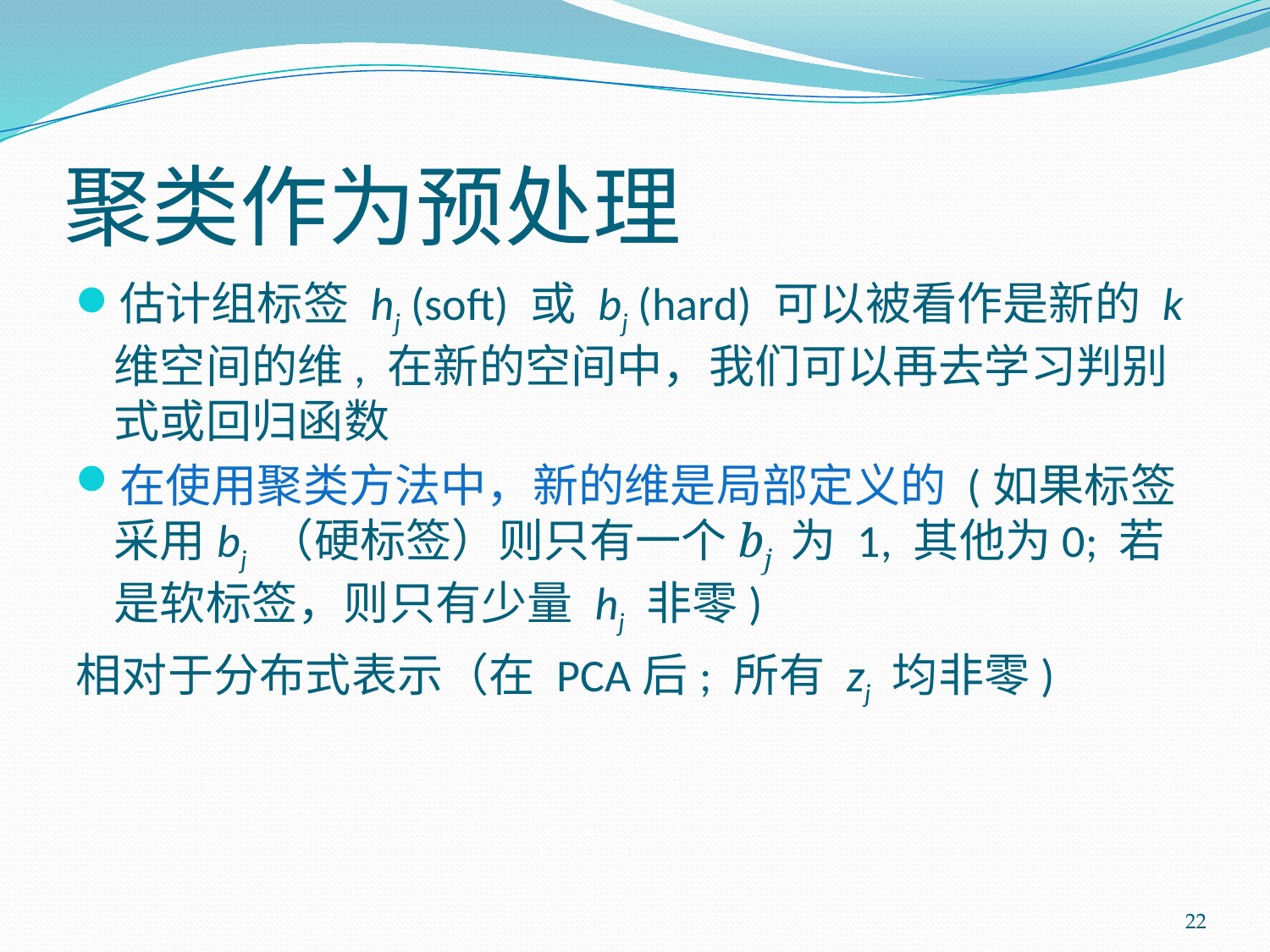

# 聚类作为预处理
估计组标签 hj (soft) 或 bj (hard) 可以被看作是新的 k维空间的维, 在新的空间中，我们可以再去学习判别式或回归函数
在使用聚类方法中，新的维是局部定义的 (如果标签采用bj （硬标签）则只有一个bj 为 1, 其他为0; 若是软标签，则只有少量 hj 非零)
相对于分布式表示（在 PCA后; 所有 zj 均非零)
22